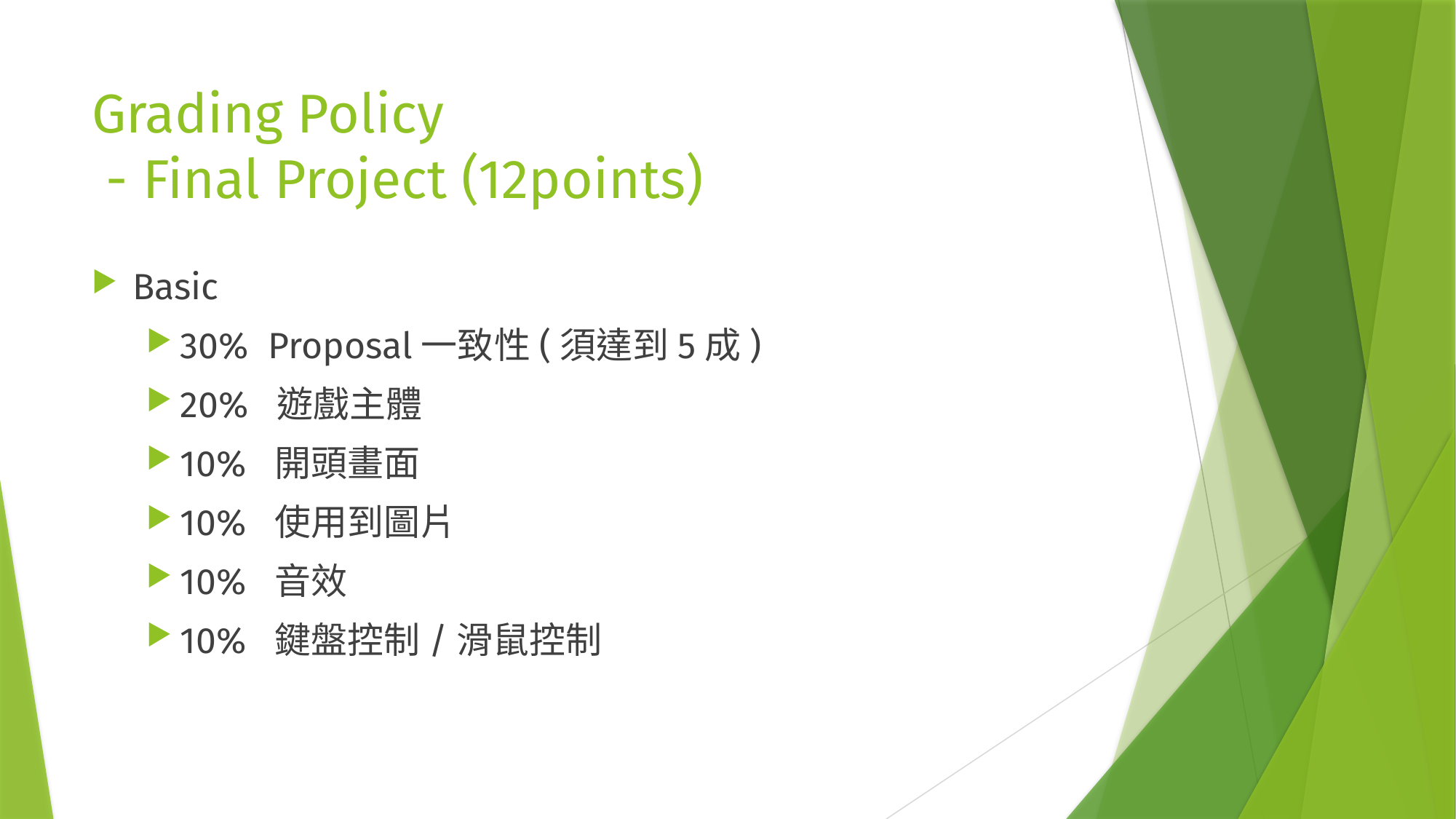

# Grading Policy - Final Project (12points)
Basic
30%  Proposal一致性(須達到5成)
20%  遊戲主體
10%  開頭畫面
10%  使用到圖片
10%  音效
10%  鍵盤控制/滑鼠控制